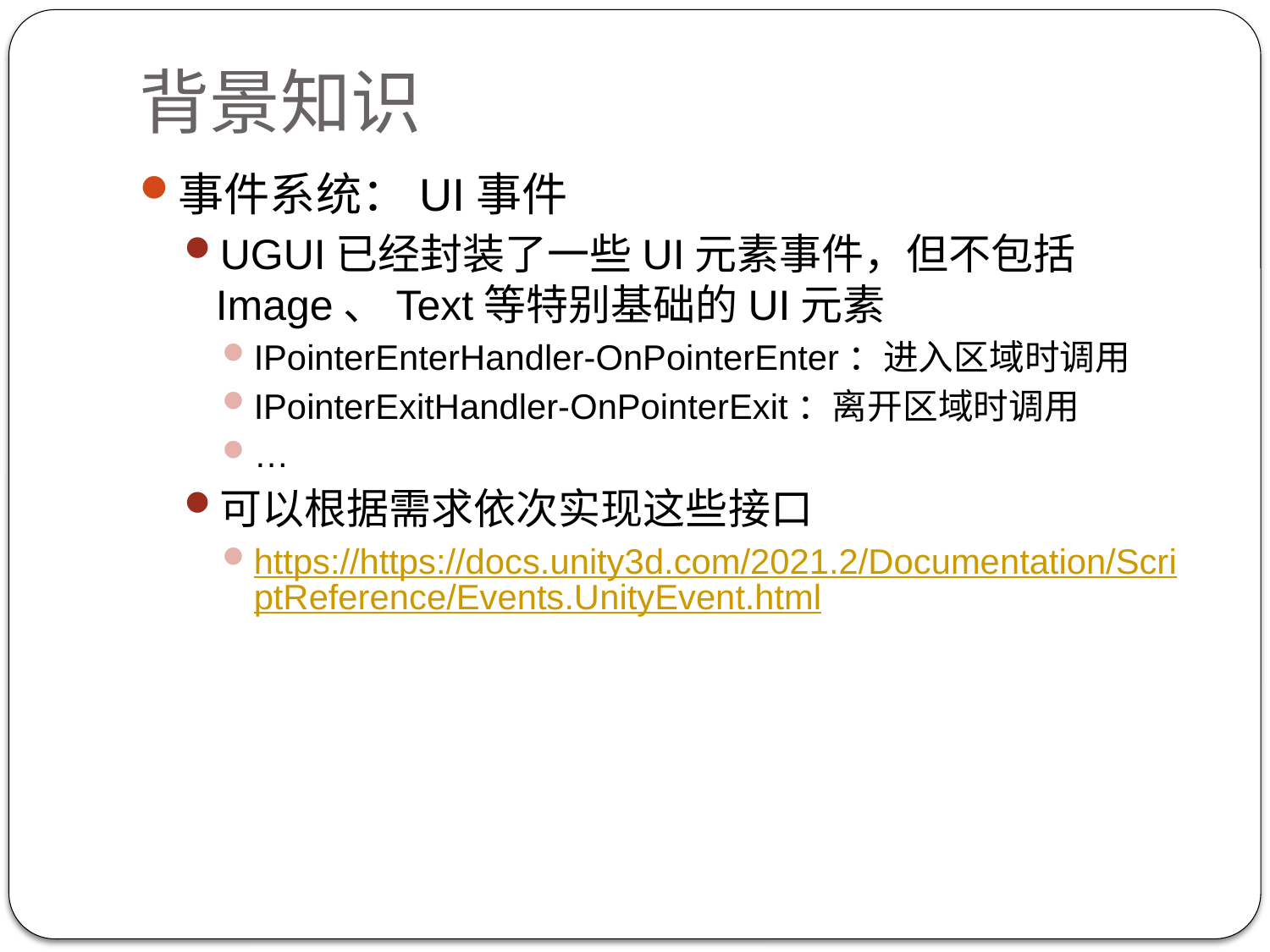

# 背景知识
事件系统：UI事件
UGUI已经封装了一些UI元素事件，但不包括Image、Text等特别基础的UI元素
IPointerEnterHandler-OnPointerEnter：进入区域时调用
IPointerExitHandler-OnPointerExit：离开区域时调用
…
可以根据需求依次实现这些接口
https://https://docs.unity3d.com/2021.2/Documentation/ScriptReference/Events.UnityEvent.html